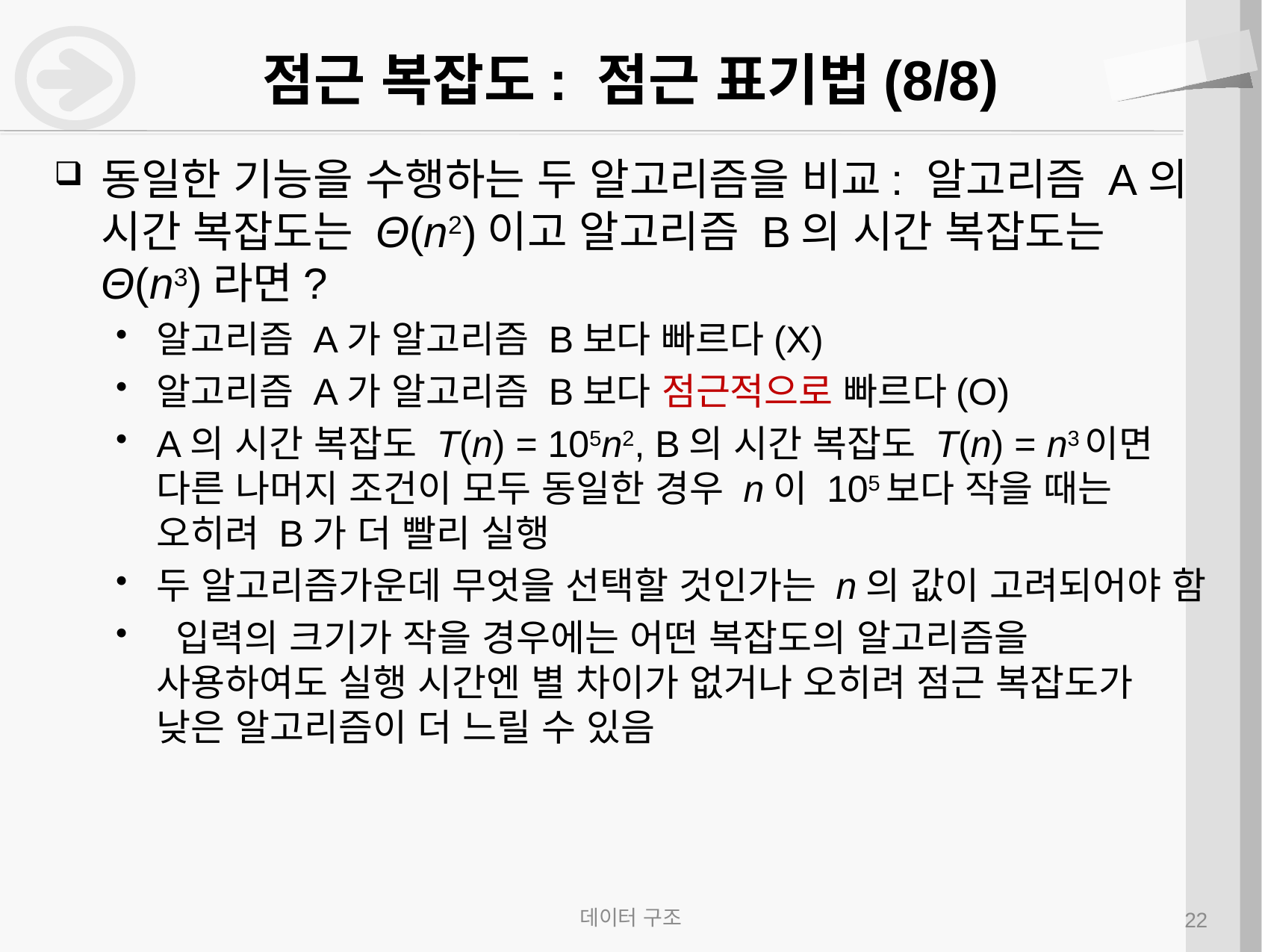

# 점근 복잡도: 점근 표기법(8/8)
동일한 기능을 수행하는 두 알고리즘을 비교: 알고리즘 A의 시간 복잡도는 Θ(n2)이고 알고리즘 B의 시간 복잡도는 Θ(n3)라면?
알고리즘 A가 알고리즘 B보다 빠르다(X)
알고리즘 A가 알고리즘 B보다 점근적으로 빠르다(O)
A의 시간 복잡도 T(n) = 105n2, B의 시간 복잡도 T(n) = n3이면 다른 나머지 조건이 모두 동일한 경우 n이 105보다 작을 때는 오히려 B가 더 빨리 실행
두 알고리즘가운데 무엇을 선택할 것인가는 n의 값이 고려되어야 함
 입력의 크기가 작을 경우에는 어떤 복잡도의 알고리즘을 사용하여도 실행 시간엔 별 차이가 없거나 오히려 점근 복잡도가 낮은 알고리즘이 더 느릴 수 있음
데이터 구조
22